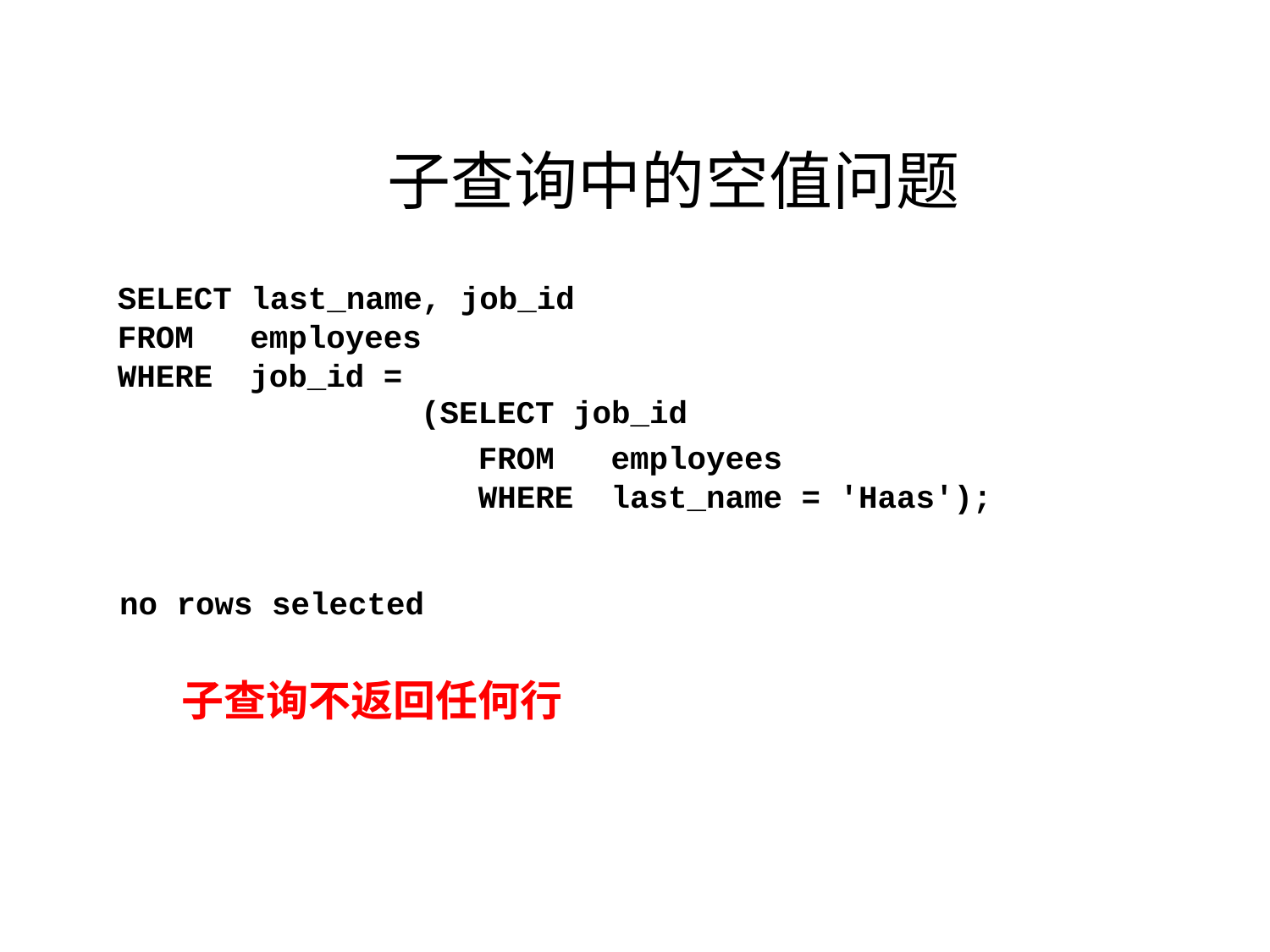

子查询中的空值问题
SELECT last_name, job_id
FROM employees
WHERE job_id =
(SELECT job_id
FROM employees
WHERE last_name = 'Haas');
no rows selected
子查询不返回任何行